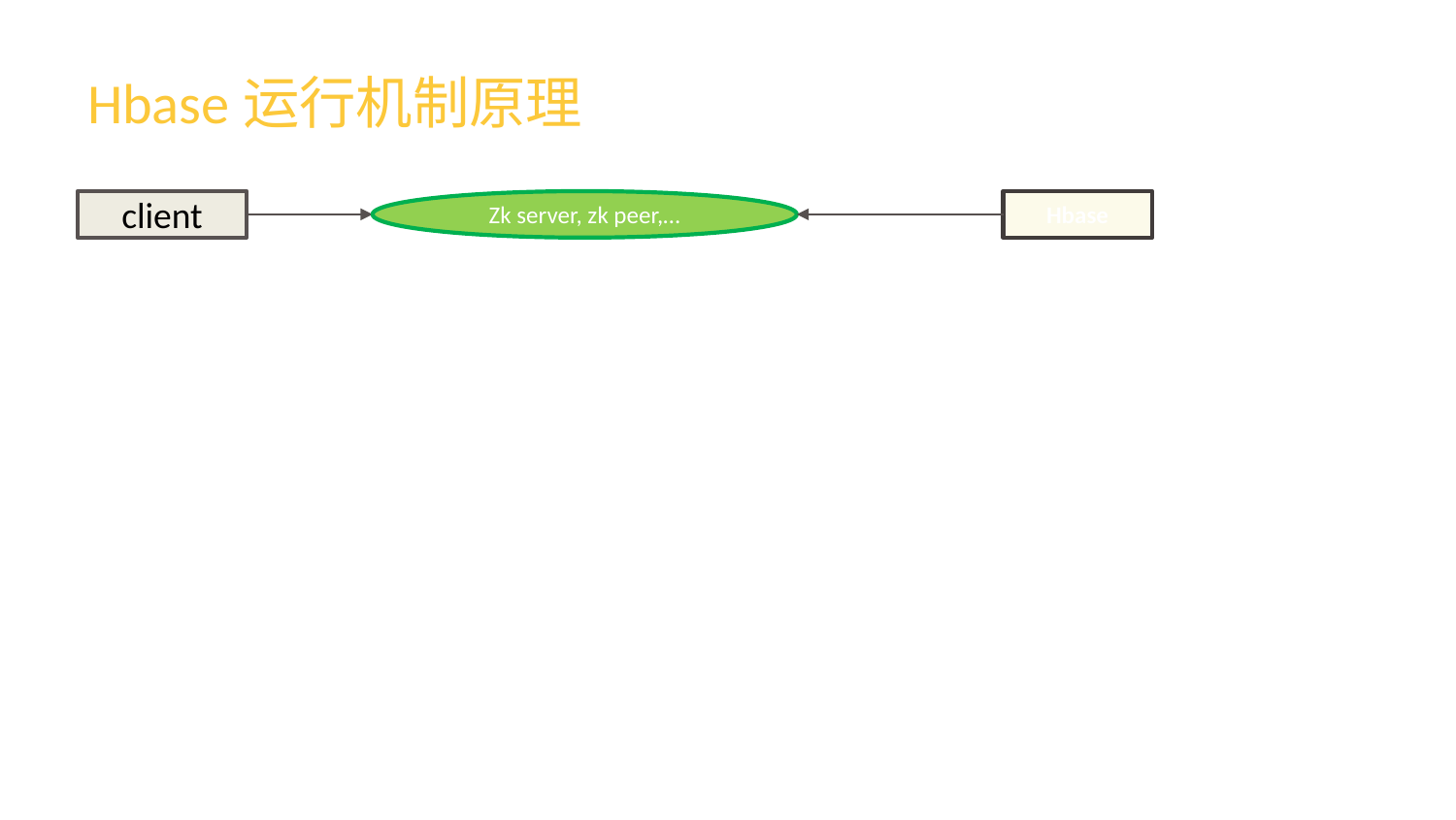

# Hbase运行机制原理
client
client
Zk server, zk peer,…
Hbase